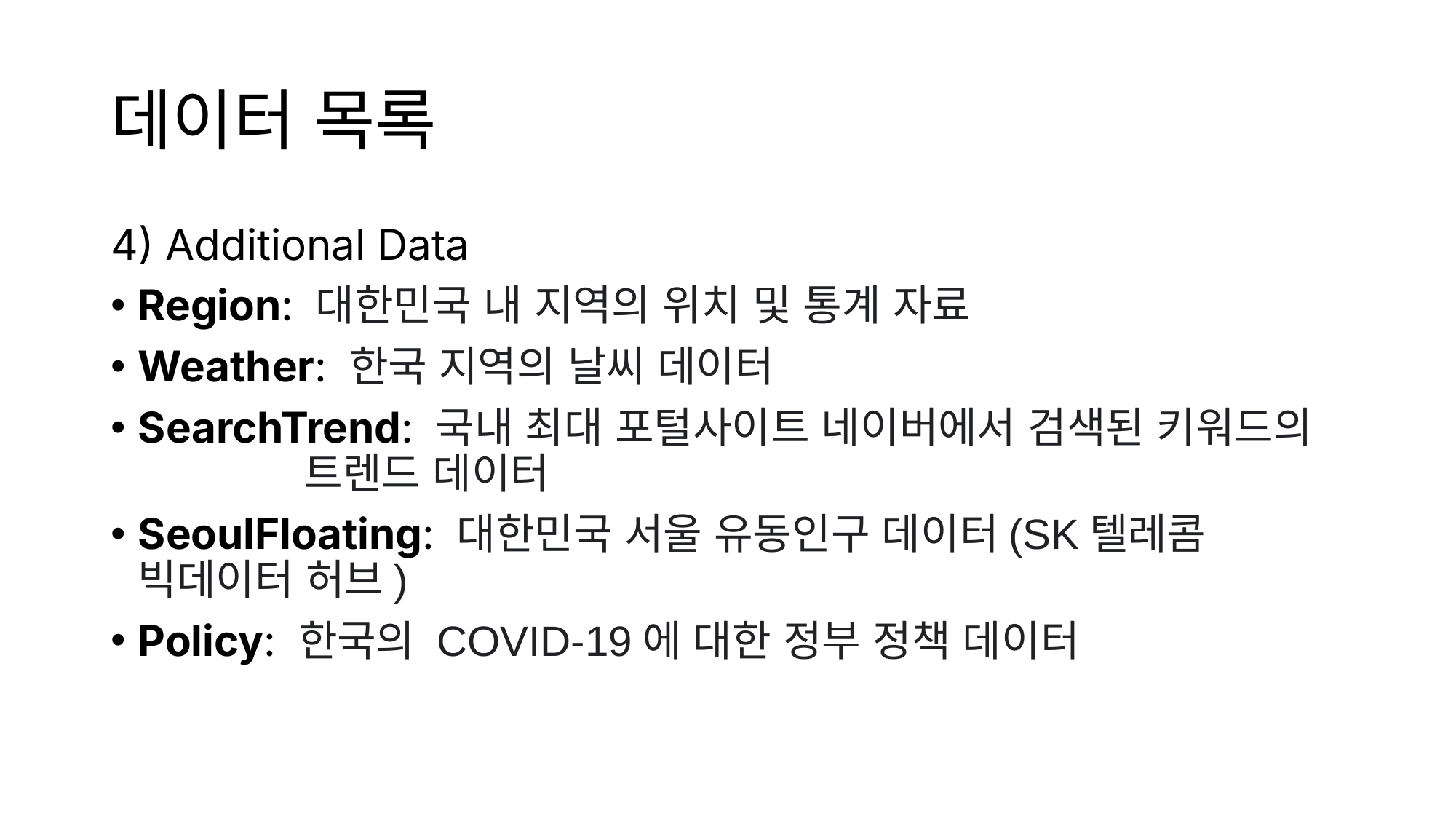

# 데이터 목록
4) Additional Data
Region: 대한민국 내 지역의 위치 및 통계 자료
Weather: 한국 지역의 날씨 데이터
SearchTrend: 국내 최대 포털사이트 네이버에서 검색된 키워드의                 트렌드 데이터
SeoulFloating: 대한민국 서울 유동인구 데이터(SK텔레콤 빅데이터 허브)
Policy: 한국의 COVID-19에 대한 정부 정책 데이터